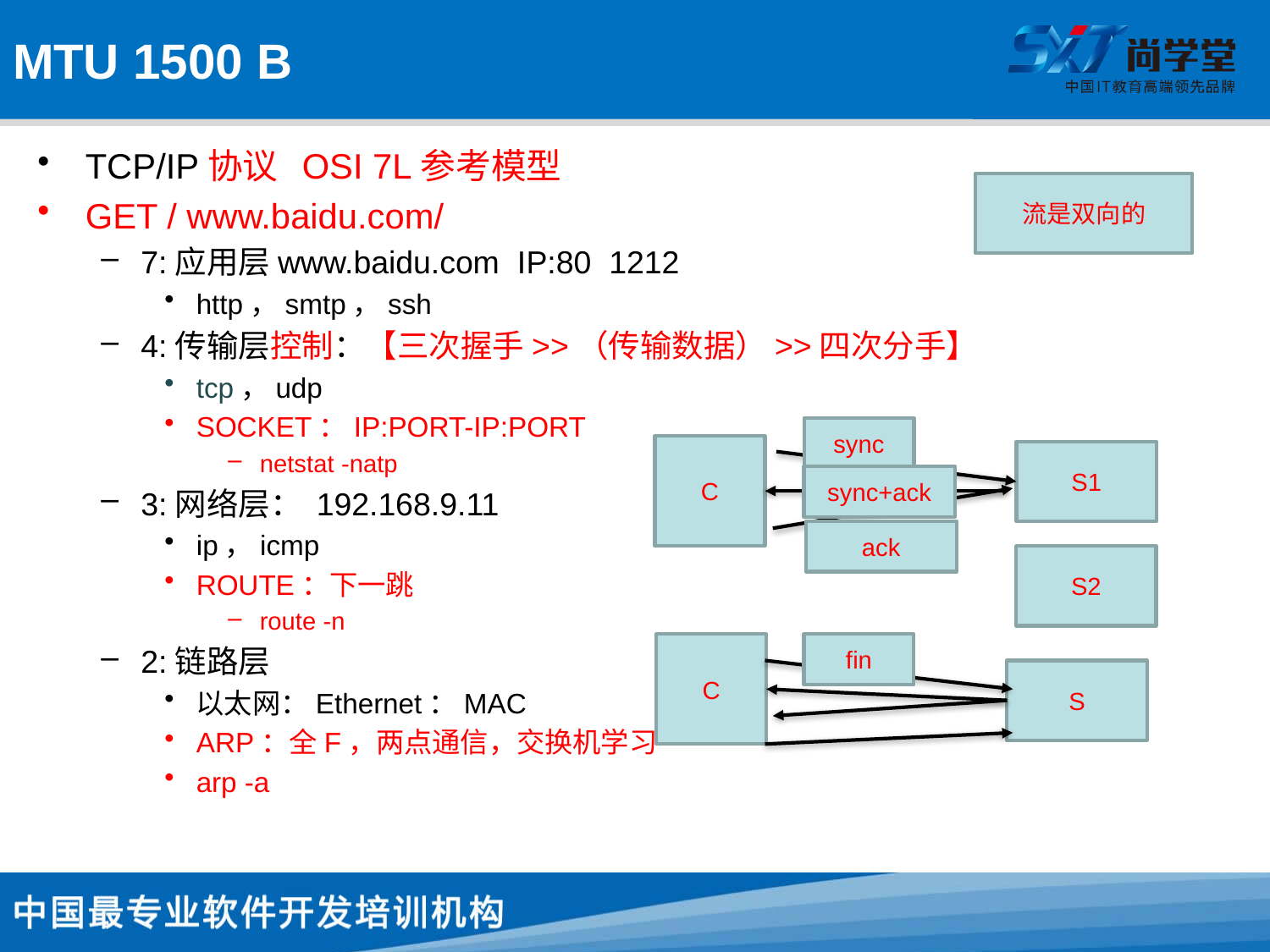

# MTU 1500 B
TCP/IP协议  OSI 7L参考模型
GET / www.baidu.com/
7:应用层www.baidu.com  IP:80  1212
http，smtp，ssh
4:传输层控制：【三次握手>>（传输数据）>>四次分手】
tcp，udp
SOCKET：IP:PORT-IP:PORT
netstat -natp
3:网络层： 192.168.9.11
ip，icmp
ROUTE：下一跳
route -n
2:链路层
以太网：Ethernet：MAC
ARP：全F，两点通信，交换机学习
arp -a
流是双向的
sync
C
S1
sync+ack
ack
S2
fin
C
S